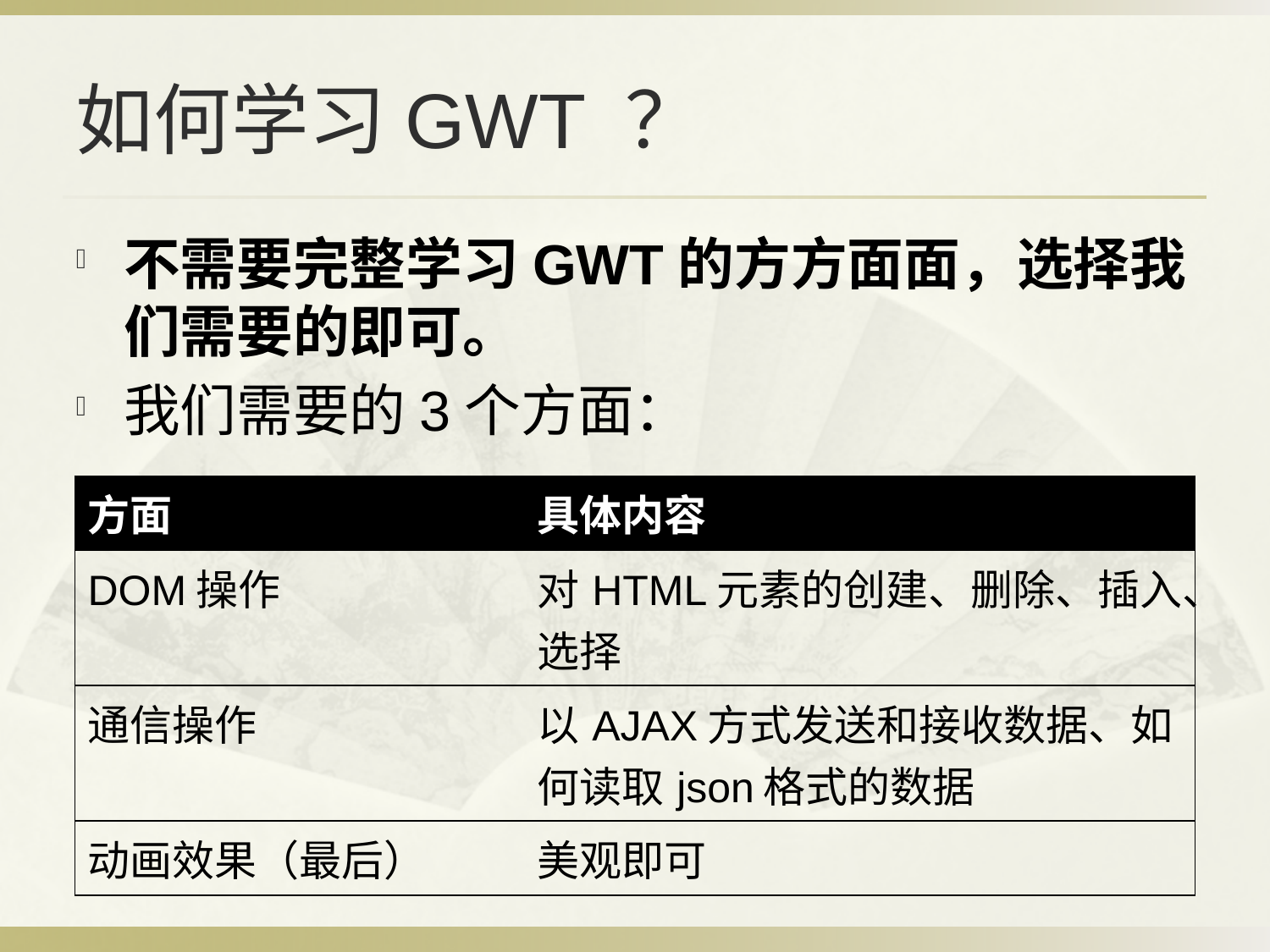

# 如何学习GWT ？
不需要完整学习GWT的方方面面，选择我们需要的即可。
我们需要的3个方面：

| 方面 | 具体内容 |
| --- | --- |
| DOM操作 | 对HTML元素的创建、删除、插入、选择 |
| 通信操作 | 以AJAX方式发送和接收数据、如何读取json格式的数据 |
| 动画效果（最后） | 美观即可 |